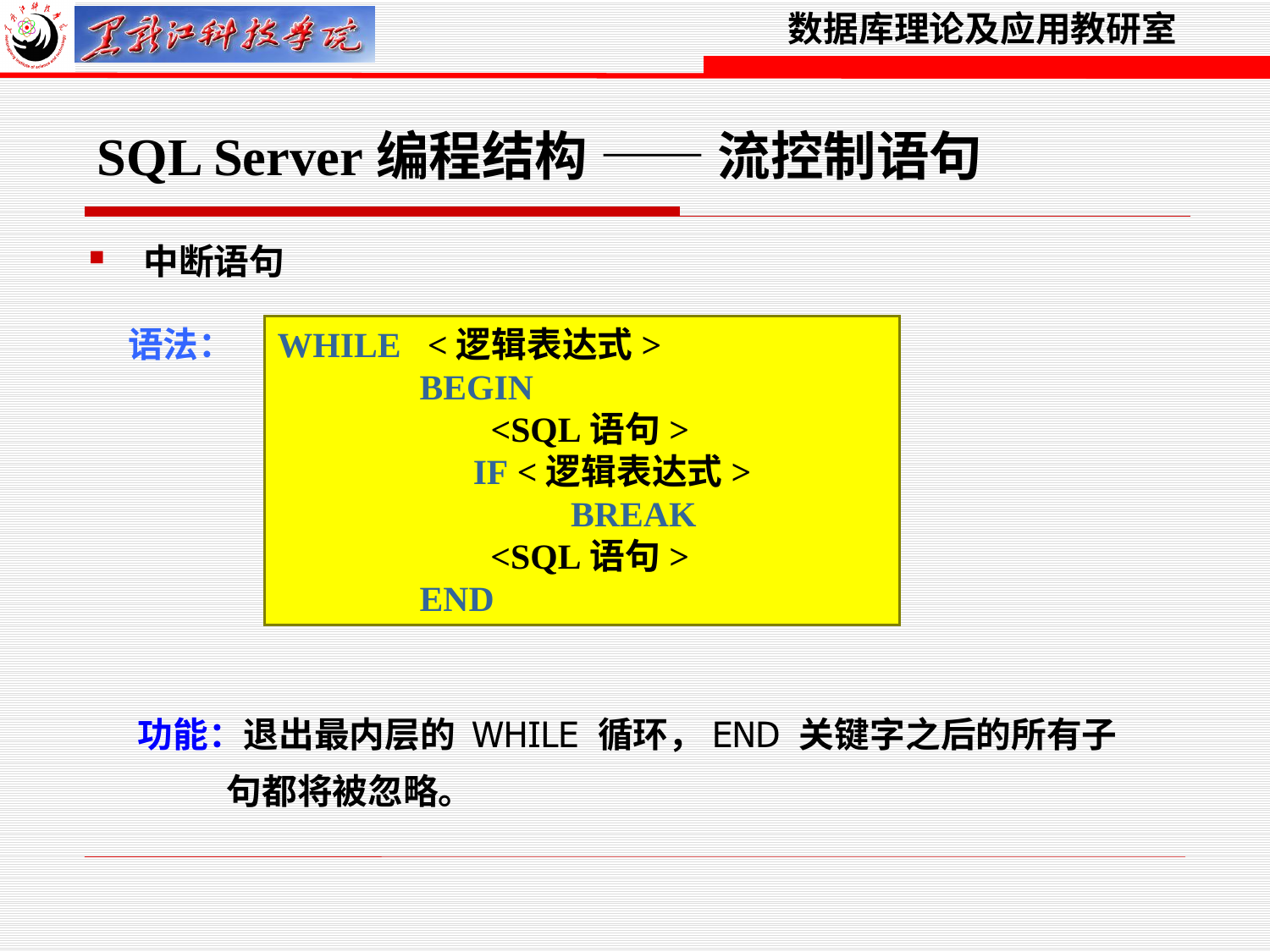

SQL Server编程结构 —— 流控制语句
  中断语句
语法：
WHILE   <逻辑表达式>
                BEGIN
                        <SQL语句>
                      IF <逻辑表达式>
                                 BREAK    
                        <SQL语句>
                END
功能：退出最内层的 WHILE 循环，END 关键字之后的所有子
          句都将被忽略。